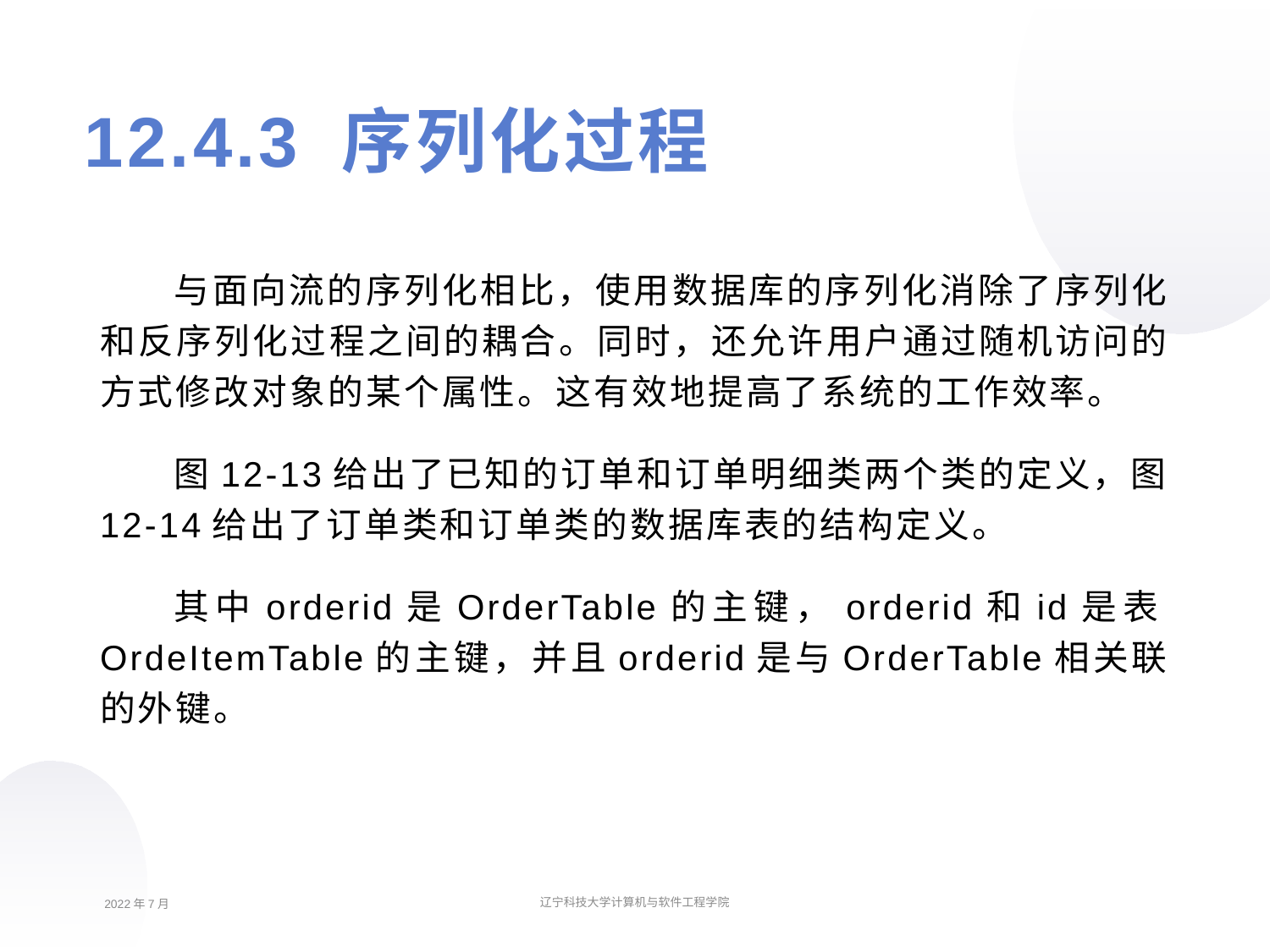

12.4.3 序列化过程
与面向流的序列化相比，使用数据库的序列化消除了序列化和反序列化过程之间的耦合。同时，还允许用户通过随机访问的方式修改对象的某个属性。这有效地提高了系统的工作效率。
图12-13给出了已知的订单和订单明细类两个类的定义，图12-14给出了订单类和订单类的数据库表的结构定义。
其中orderid是OrderTable的主键，orderid和id是表OrdeItemTable的主键，并且orderid是与OrderTable相关联的外键。

2022年7月
辽宁科技大学计算机与软件工程学院
69